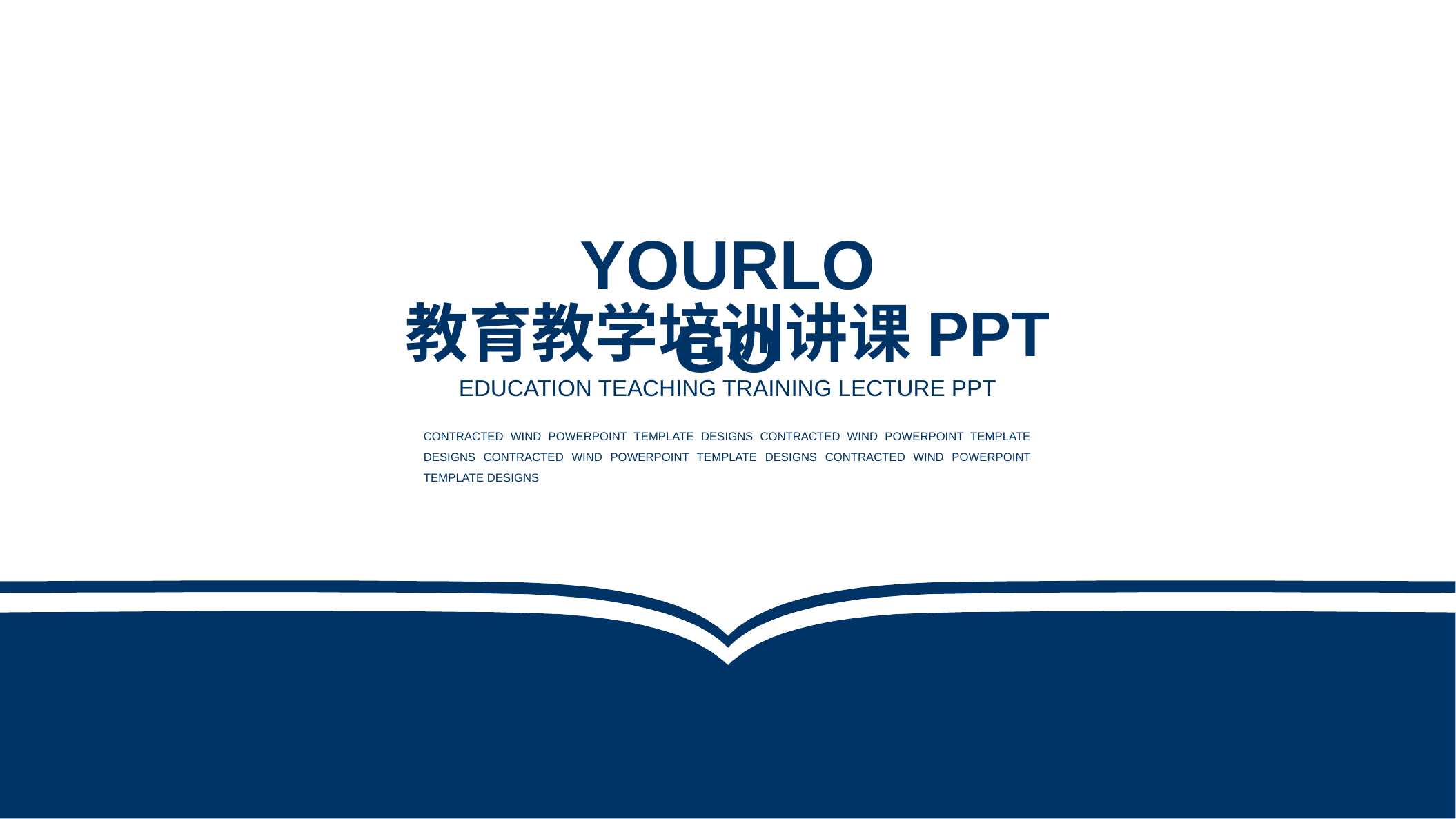

YOURLOGO
教育教学培训讲课PPT
Education teaching training lecture PPT
CONTRACTED WIND POWERPOINT TEMPLATE DESIGNS CONTRACTED WIND POWERPOINT TEMPLATE DESIGNS CONTRACTED WIND POWERPOINT TEMPLATE DESIGNS CONTRACTED WIND POWERPOINT TEMPLATE DESIGNS